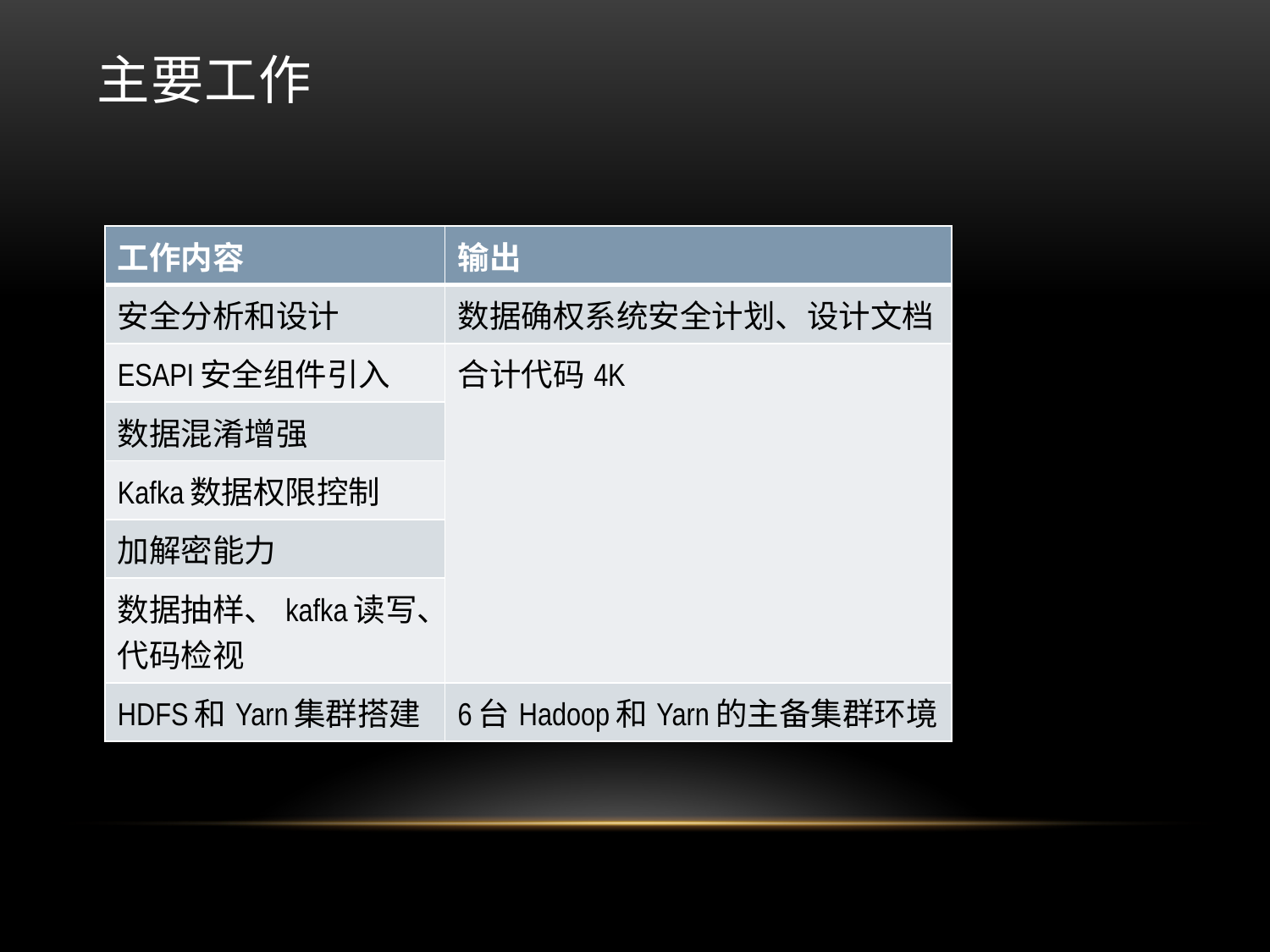

# 主要工作
| 工作内容 | 输出 |
| --- | --- |
| 安全分析和设计 | 数据确权系统安全计划、设计文档 |
| ESAPI安全组件引入 | 合计代码4K |
| 数据混淆增强 |  |
| Kafka数据权限控制 |  |
| 加解密能力 |  |
| 数据抽样、kafka读写、代码检视 |  |
| HDFS和Yarn集群搭建 | 6台Hadoop和Yarn的主备集群环境 |